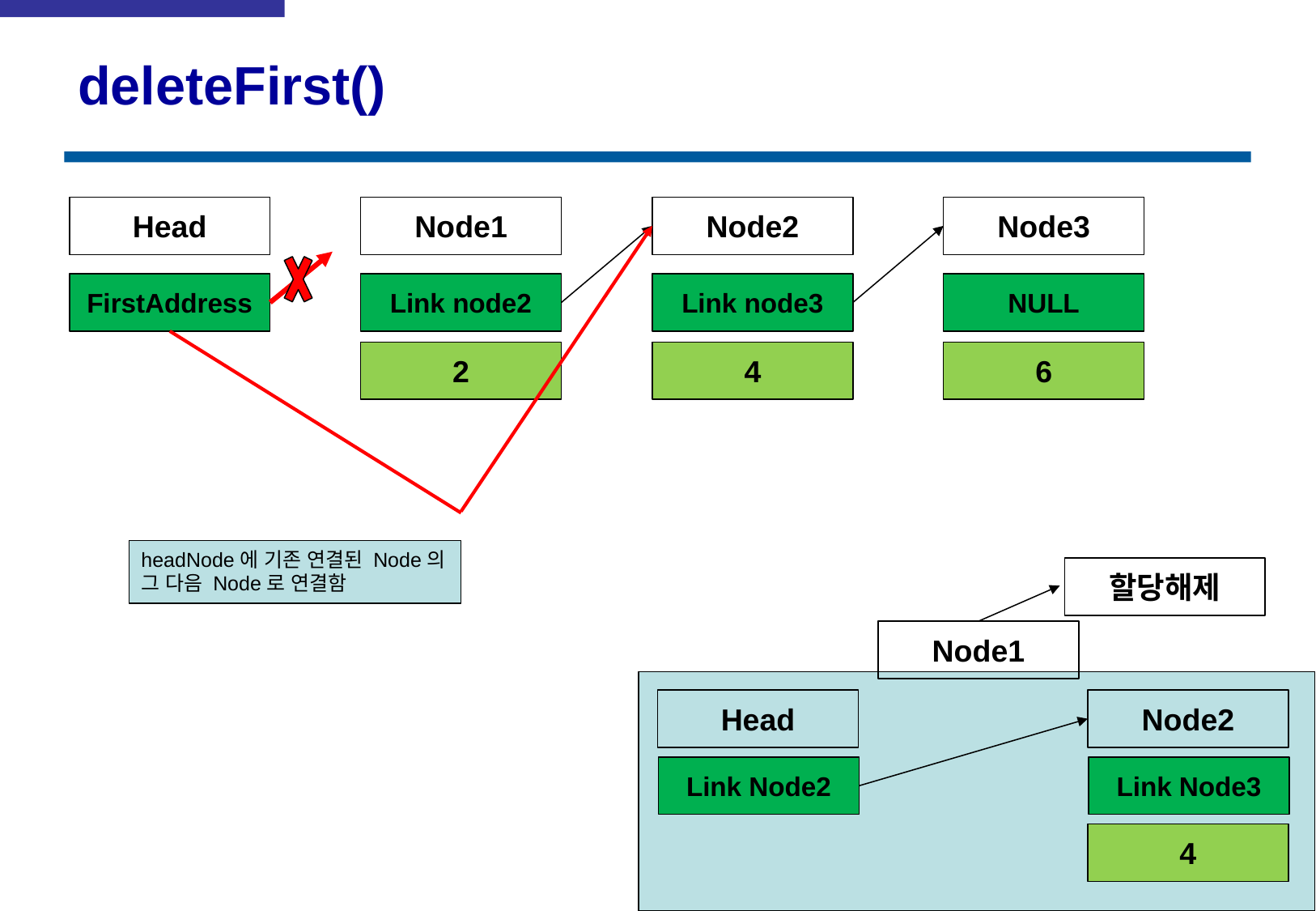

# deleteFirst()
Head
Node1
Node2
Node3

FirstAddress
Link node2
Link node3
NULL
2
4
6
headNode에 기존 연결된 Node의 그 다음 Node로 연결함
할당해제
Node1

Head
Node2
Link Node2
Link Node3
4